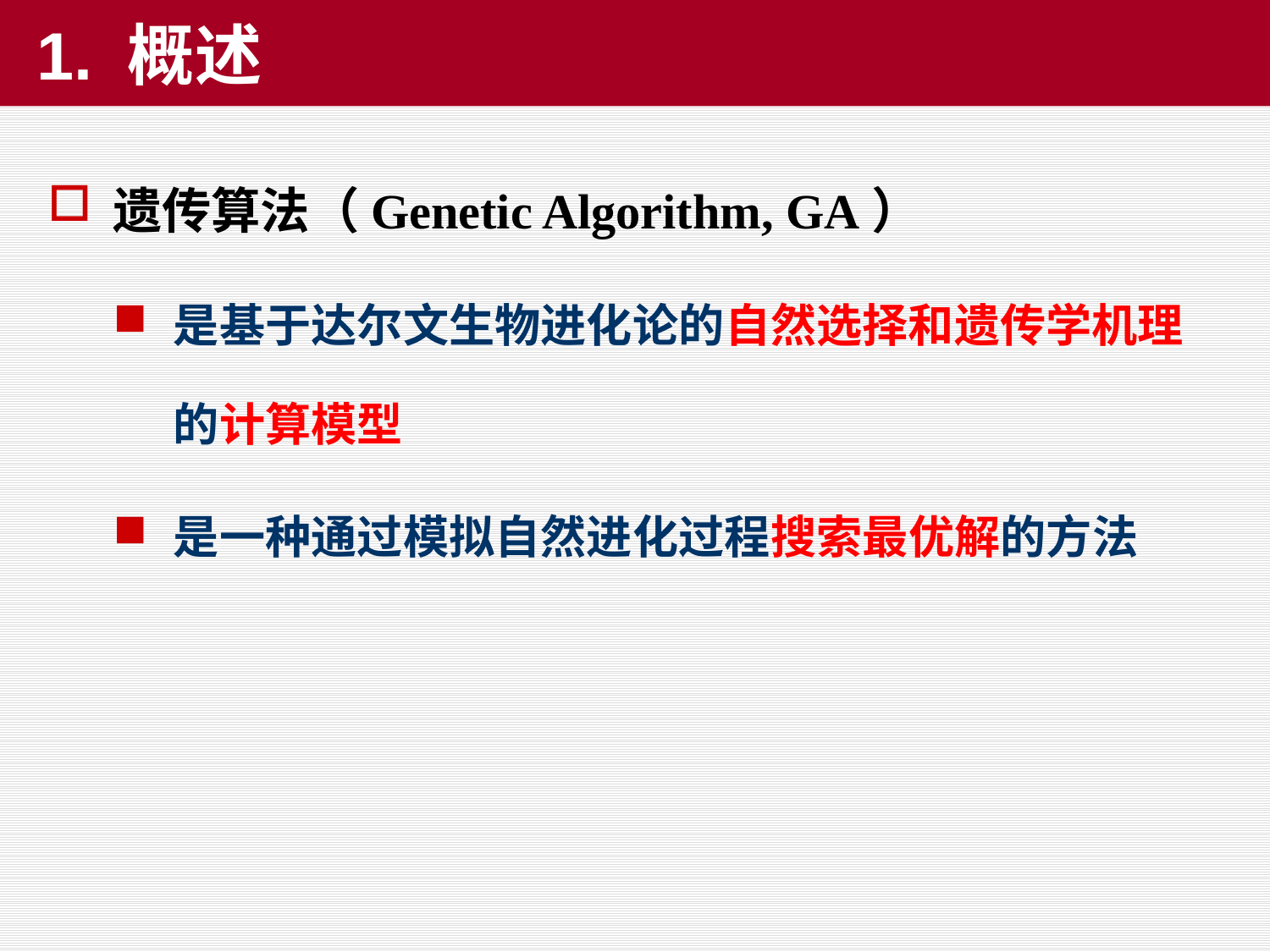

# 1. 概述
遗传算法（Genetic Algorithm, GA）
是基于达尔文生物进化论的自然选择和遗传学机理的计算模型
是一种通过模拟自然进化过程搜索最优解的方法